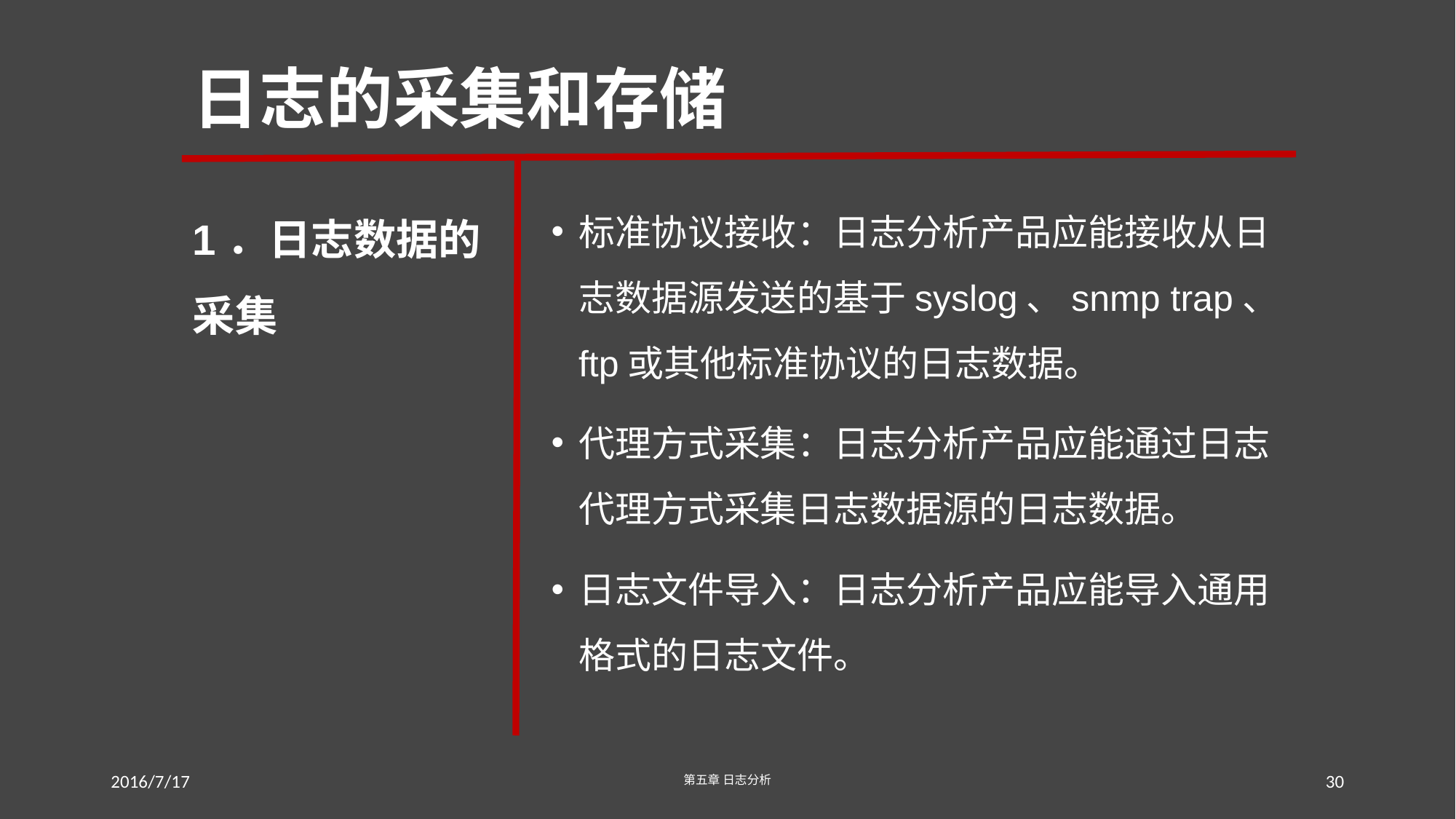

# 日志的采集和存储
1．日志数据的采集
标准协议接收：日志分析产品应能接收从日志数据源发送的基于syslog、snmp trap、ftp或其他标准协议的日志数据。
代理方式采集：日志分析产品应能通过日志代理方式采集日志数据源的日志数据。
日志文件导入：日志分析产品应能导入通用格式的日志文件。
2016/7/17
第五章 日志分析
30